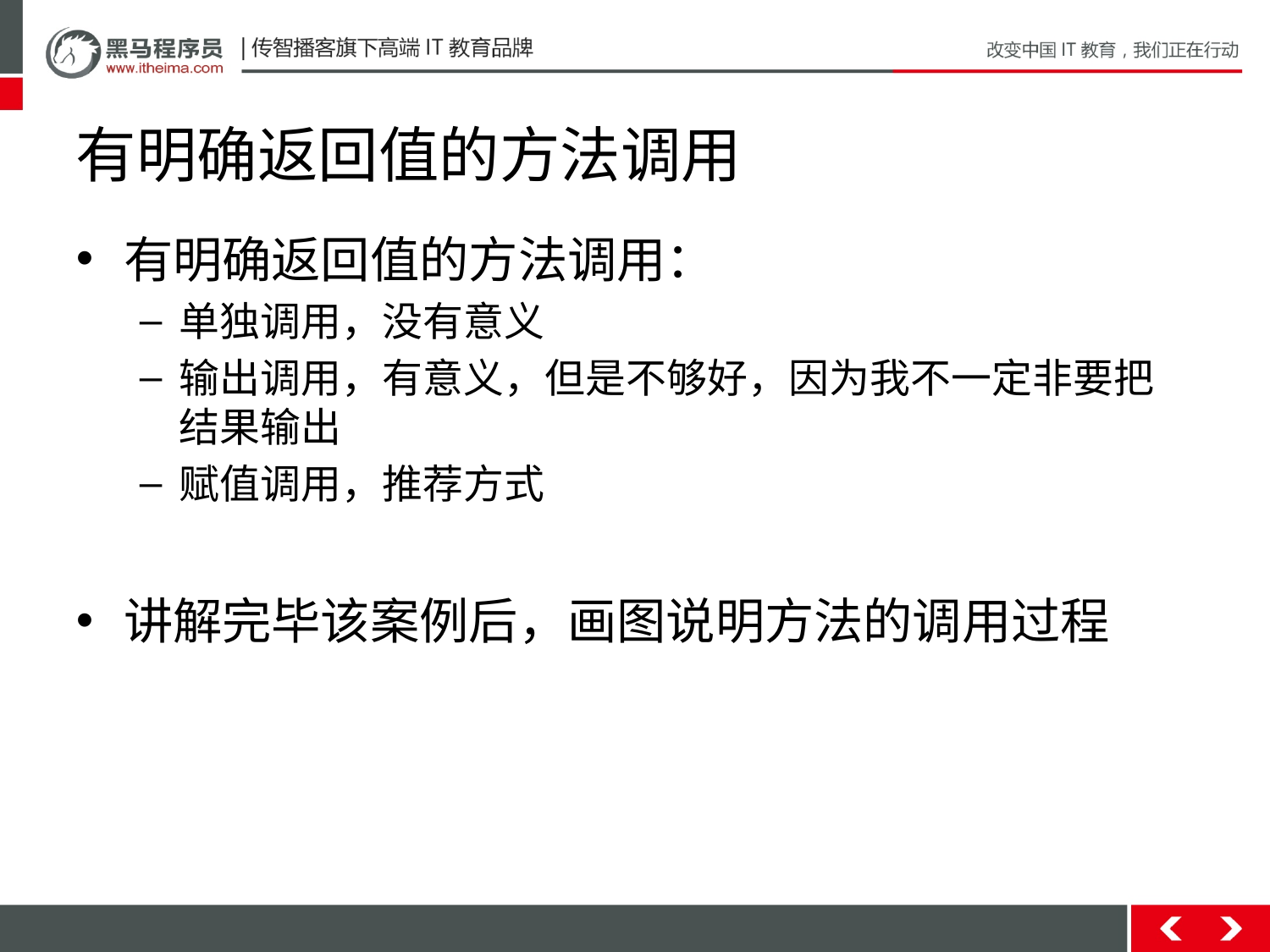

# 有明确返回值的方法调用
有明确返回值的方法调用：
单独调用，没有意义
输出调用，有意义，但是不够好，因为我不一定非要把结果输出
赋值调用，推荐方式

讲解完毕该案例后，画图说明方法的调用过程